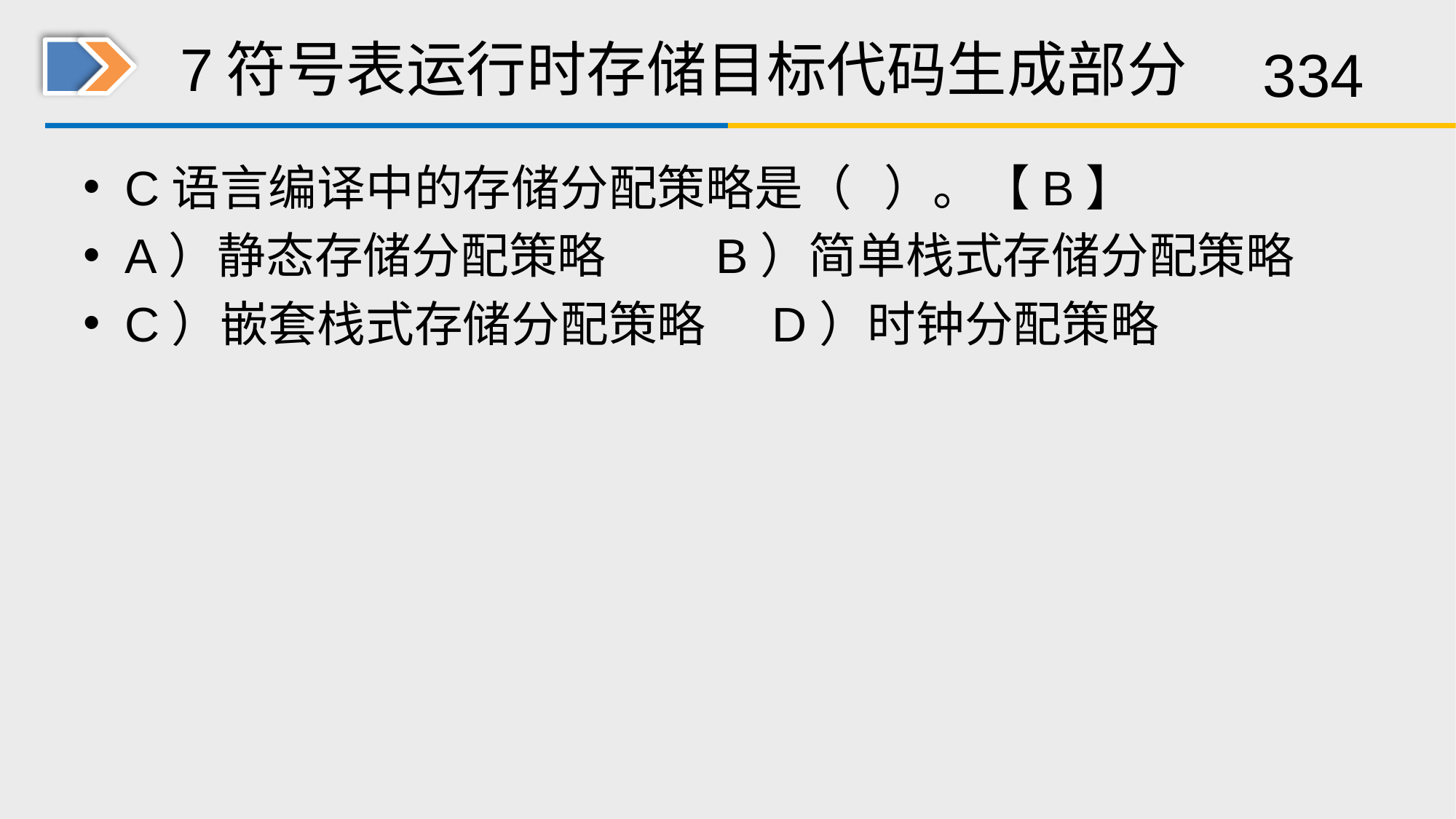

# 7符号表运行时存储目标代码生成部分
334
C语言编译中的存储分配策略是（   ）。【B】
A）静态存储分配策略         B）简单栈式存储分配策略
C）嵌套栈式存储分配策略     D）时钟分配策略